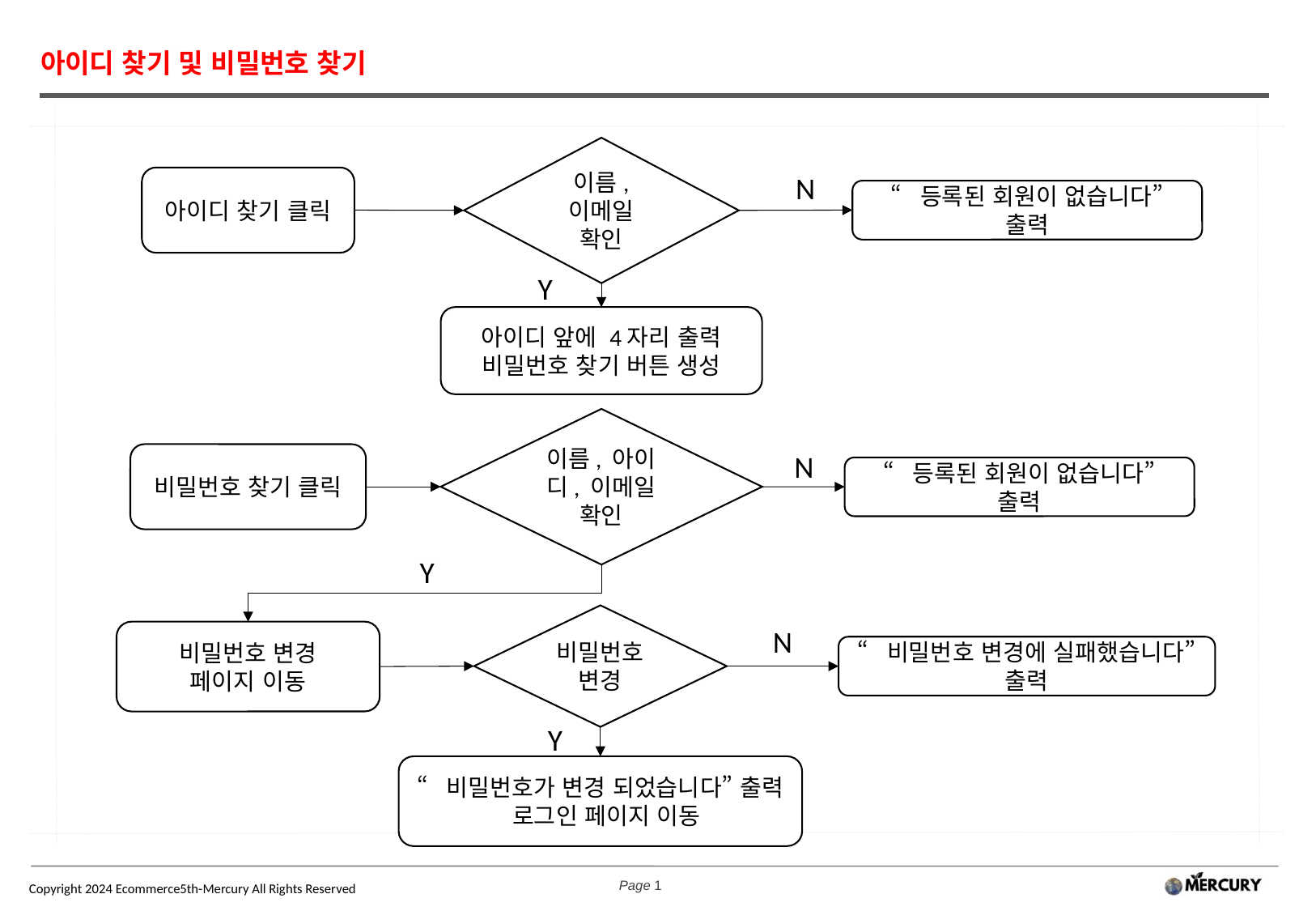

아이디 찾기 및 비밀번호 찾기
이름, 이메일 확인
N
아이디 찾기 클릭
“등록된 회원이 없습니다” 출력
Y
아이디 앞에 4자리 출력
비밀번호 찾기 버튼 생성
이름, 아이디, 이메일 확인
N
비밀번호 찾기 클릭
“등록된 회원이 없습니다” 출력
Y
비밀번호 변경
N
비밀번호 변경
페이지 이동
“비밀번호 변경에 실패했습니다” 출력
Y
“비밀번호가 변경 되었습니다” 출력
 로그인 페이지 이동